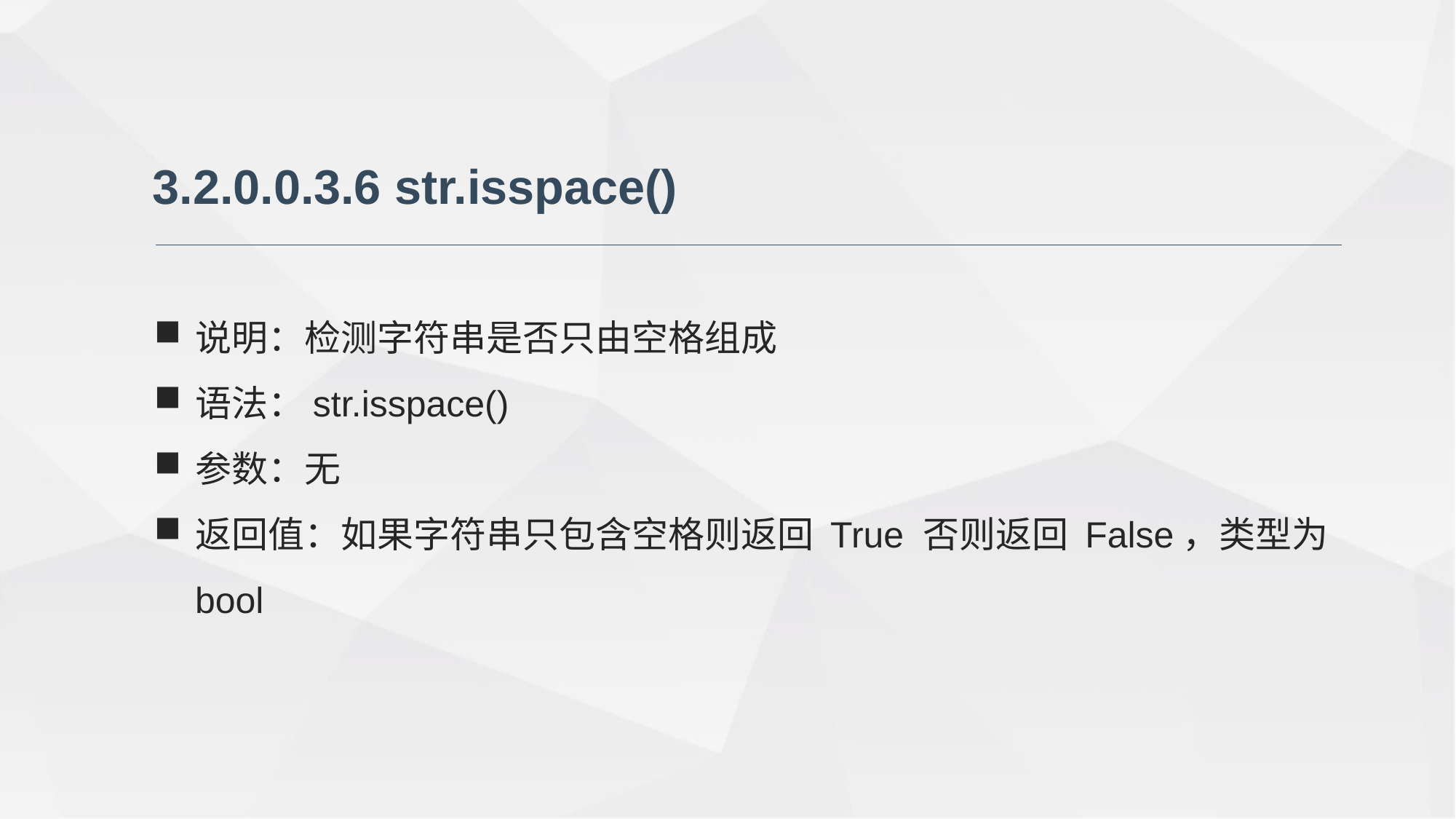

3.2.0.0.3.6 str.isspace()
说明：检测字符串是否只由空格组成
语法：str.isspace()
参数：无
返回值：如果字符串只包含空格则返回 True 否则返回 False，类型为bool